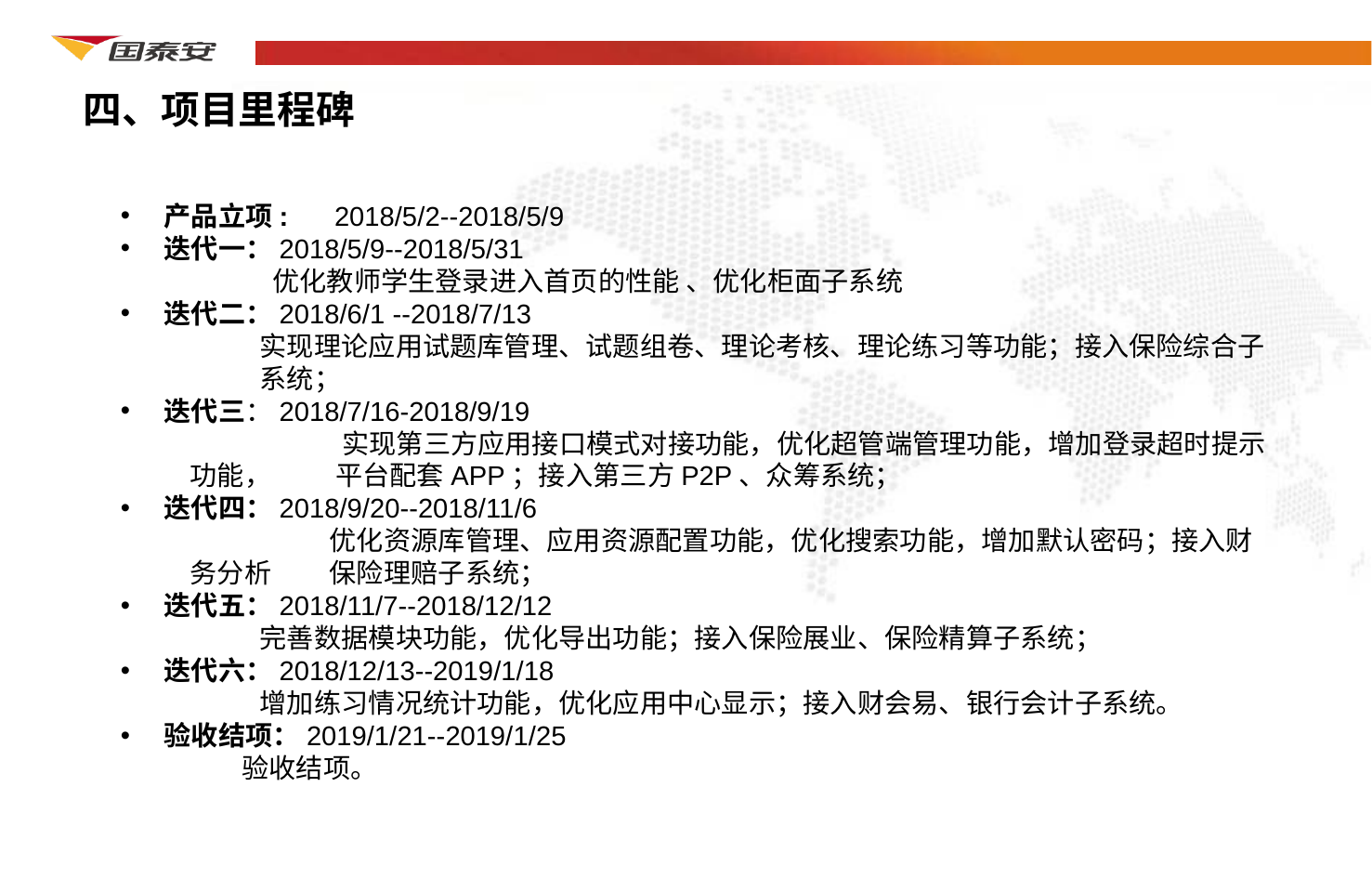

# 四、项目里程碑
产品立项:      2018/5/2--2018/5/9
迭代一：2018/5/9--2018/5/31
	 优化教师学生登录进入首页的性能 、优化柜面子系统
迭代二：2018/6/1 --2018/7/13
	实现理论应用试题库管理、试题组卷、理论考核、理论练习等功能；接入保险综合子	系统；
迭代三：2018/7/16-2018/9/19
	 实现第三方应用接口模式对接功能，优化超管端管理功能，增加登录超时提示功能，     	 平台配套APP；接入第三方P2P、众筹系统；
迭代四：2018/9/20--2018/11/6
	优化资源库管理、应用资源配置功能，优化搜索功能，增加默认密码；接入财务分析	保险理赔子系统；
迭代五：2018/11/7--2018/12/12
	完善数据模块功能，优化导出功能；接入保险展业、保险精算子系统；
迭代六：2018/12/13--2019/1/18
	增加练习情况统计功能，优化应用中心显示；接入财会易、银行会计子系统。
验收结项：2019/1/21--2019/1/25
                   验收结项。